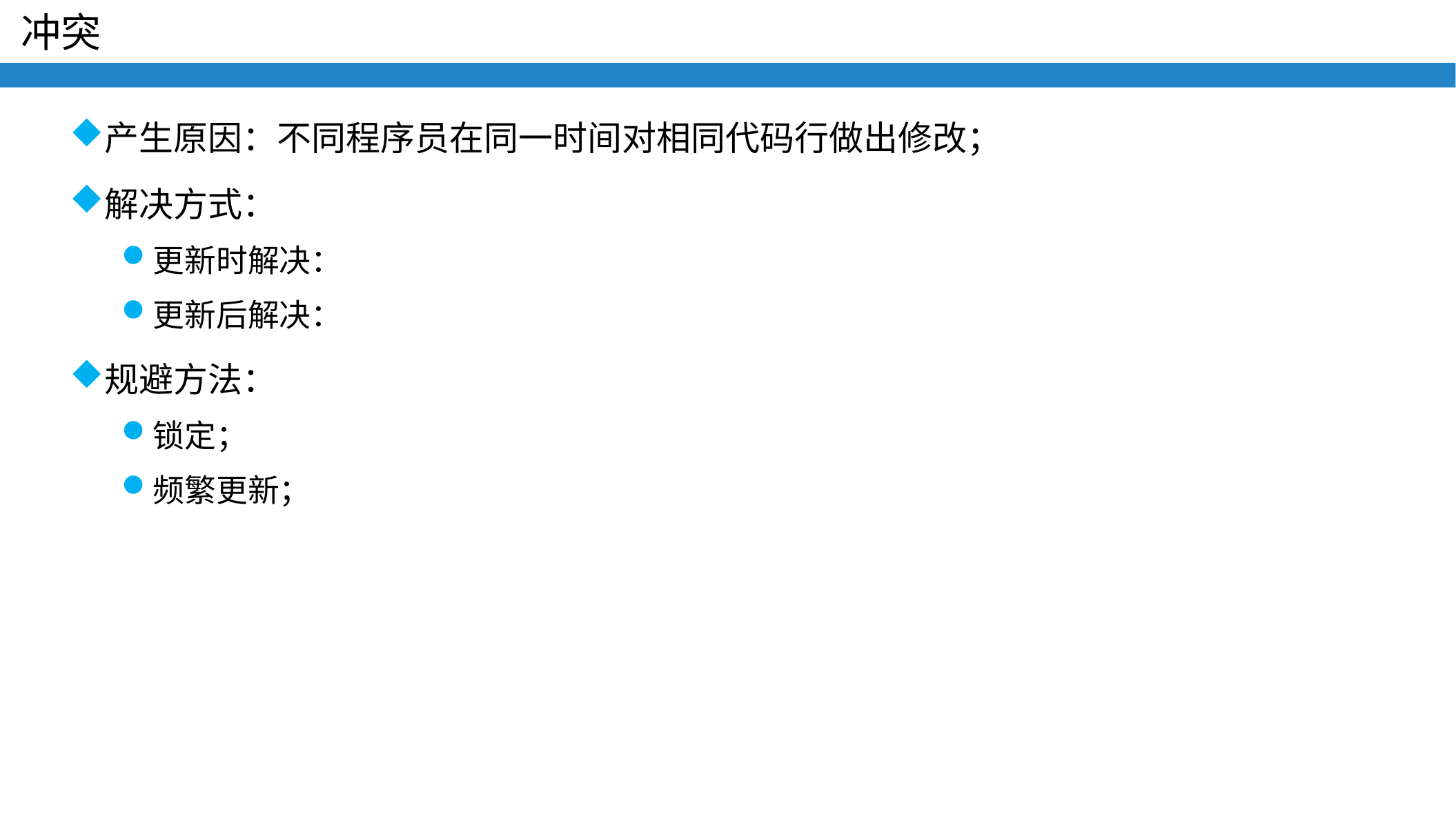

# 冲突
产生原因：不同程序员在同一时间对相同代码行做出修改；
解决方式：
更新时解决：
更新后解决：
规避方法：
锁定；
频繁更新；